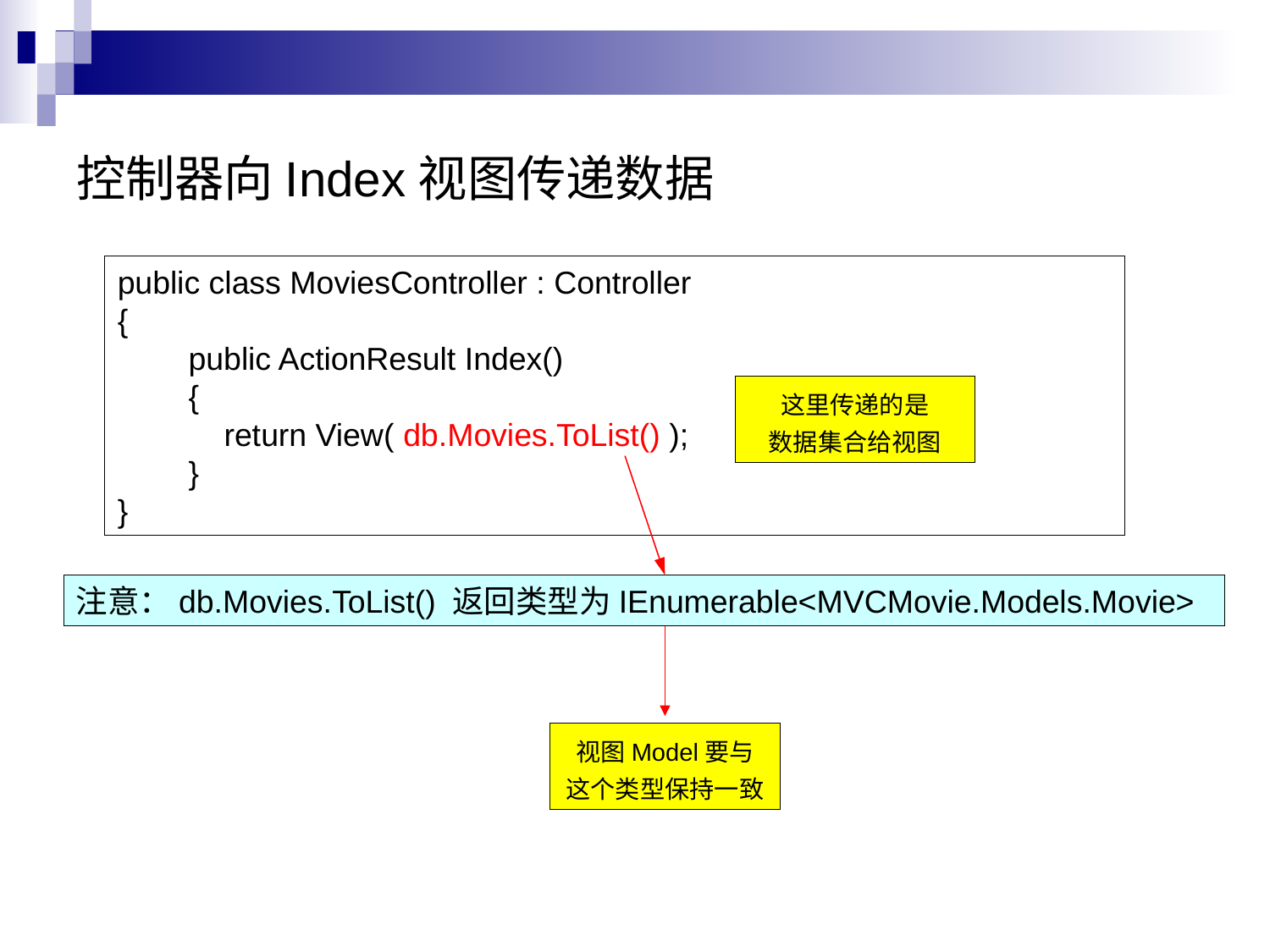

控制器向Index视图传递数据
public class MoviesController : Controller
{
        public ActionResult Index()
        {
            return View( db.Movies.ToList() );
        }
}
这里传递的是
数据集合给视图
注意：db.Movies.ToList() 返回类型为IEnumerable<MVCMovie.Models.Movie>
视图Model要与
这个类型保持一致